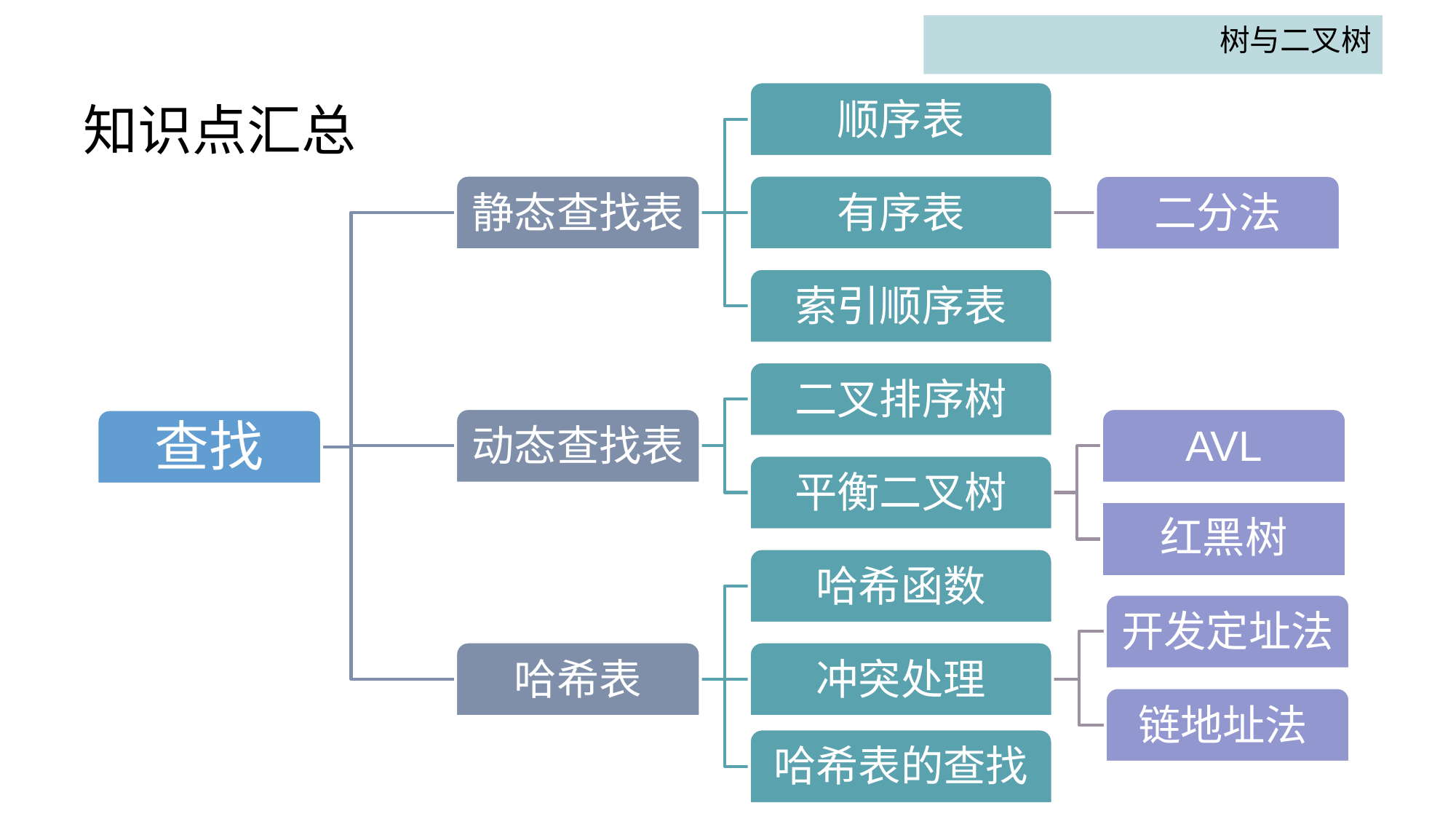

树与二叉树

查找
静态查找表
顺序表
有序表
二分法
索引顺序表
动态查找表
二叉排序树
平衡二叉树
AVL
红黑树
哈希表
哈希函数
冲突处理
开发定址法
链地址法
哈希表的查找
# 知识点汇总